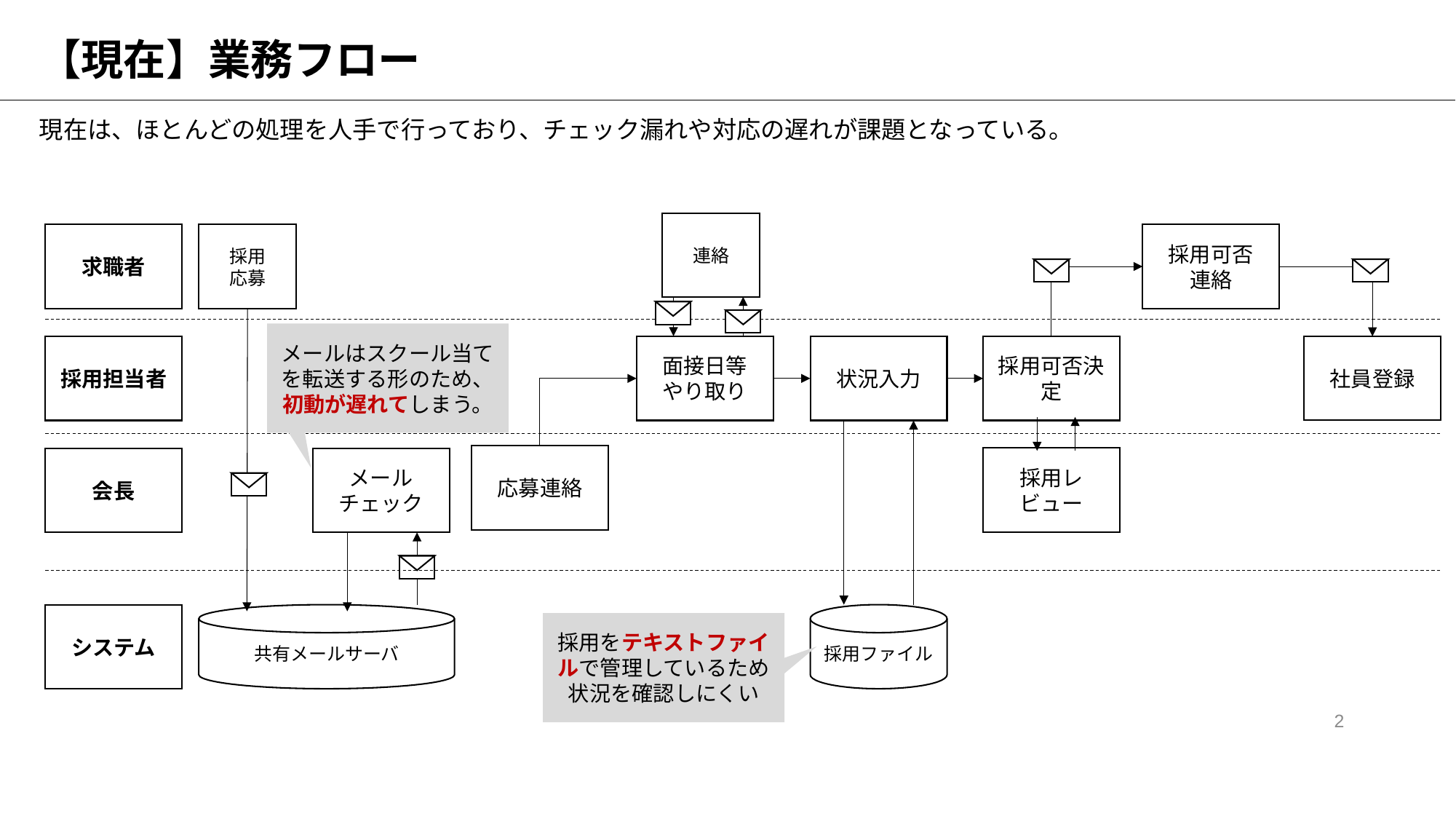

# 【現在】業務フロー
現在は、ほとんどの処理を人手で行っており、チェック漏れや対応の遅れが課題となっている。
連絡
求職者
採用
応募
採用可否
連絡

メールはスクール当て
を転送する形のため、
初動が遅れてしまう。
社員登録
採用担当者
面接日等
やり取り
状況入力
採用可否決定

応募連絡
採用レビュー
会長
メールチェック

システム
共有メールサーバ
採用ファイル
採用をテキストファイルで管理しているため
状況を確認しにくい

2